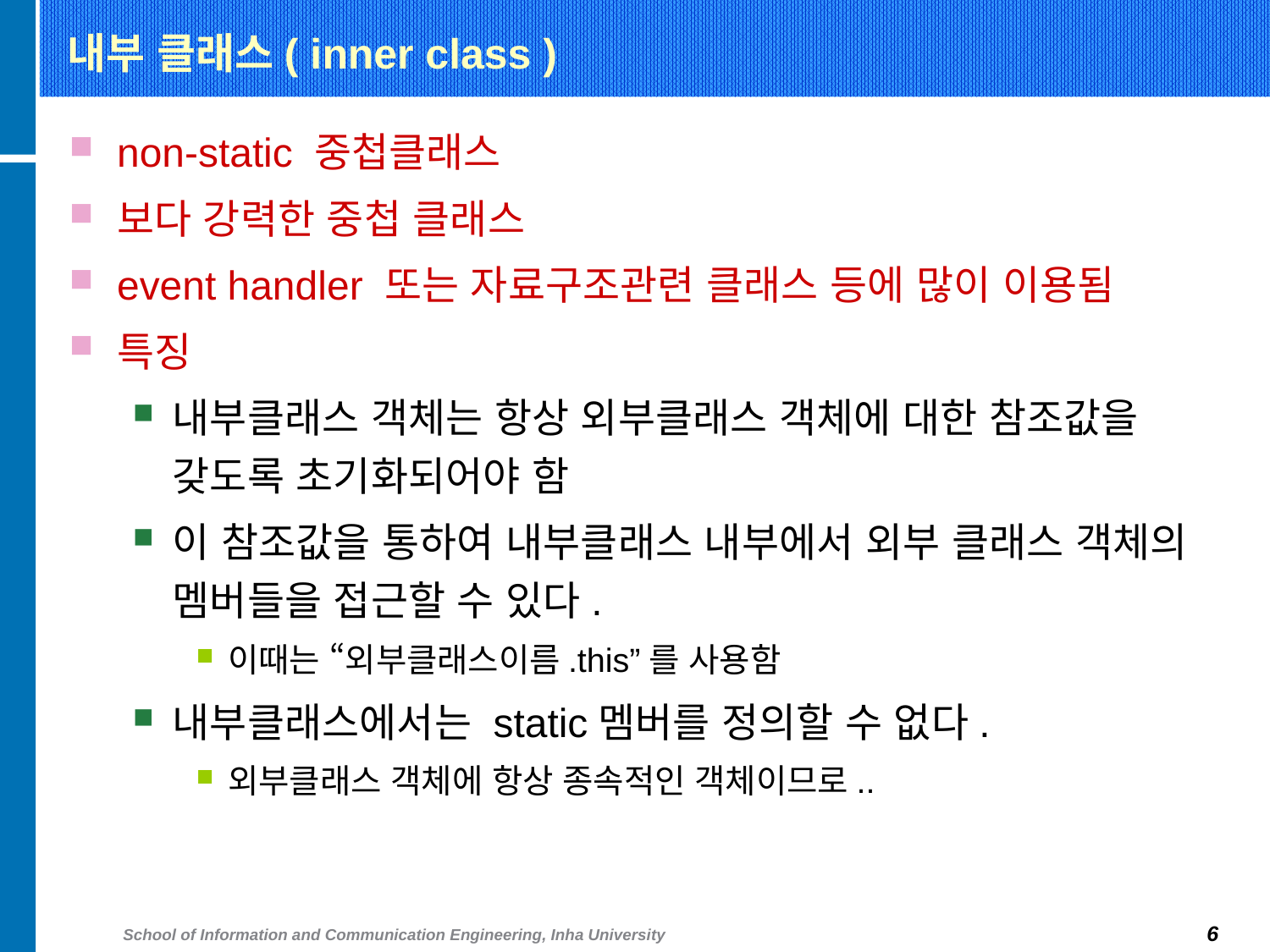

# 내부 클래스( inner class )
non-static 중첩클래스
보다 강력한 중첩 클래스
event handler 또는 자료구조관련 클래스 등에 많이 이용됨
특징
내부클래스 객체는 항상 외부클래스 객체에 대한 참조값을 갖도록 초기화되어야 함
이 참조값을 통하여 내부클래스 내부에서 외부 클래스 객체의 멤버들을 접근할 수 있다.
이때는 “외부클래스이름.this”를 사용함
내부클래스에서는 static멤버를 정의할 수 없다.
외부클래스 객체에 항상 종속적인 객체이므로..